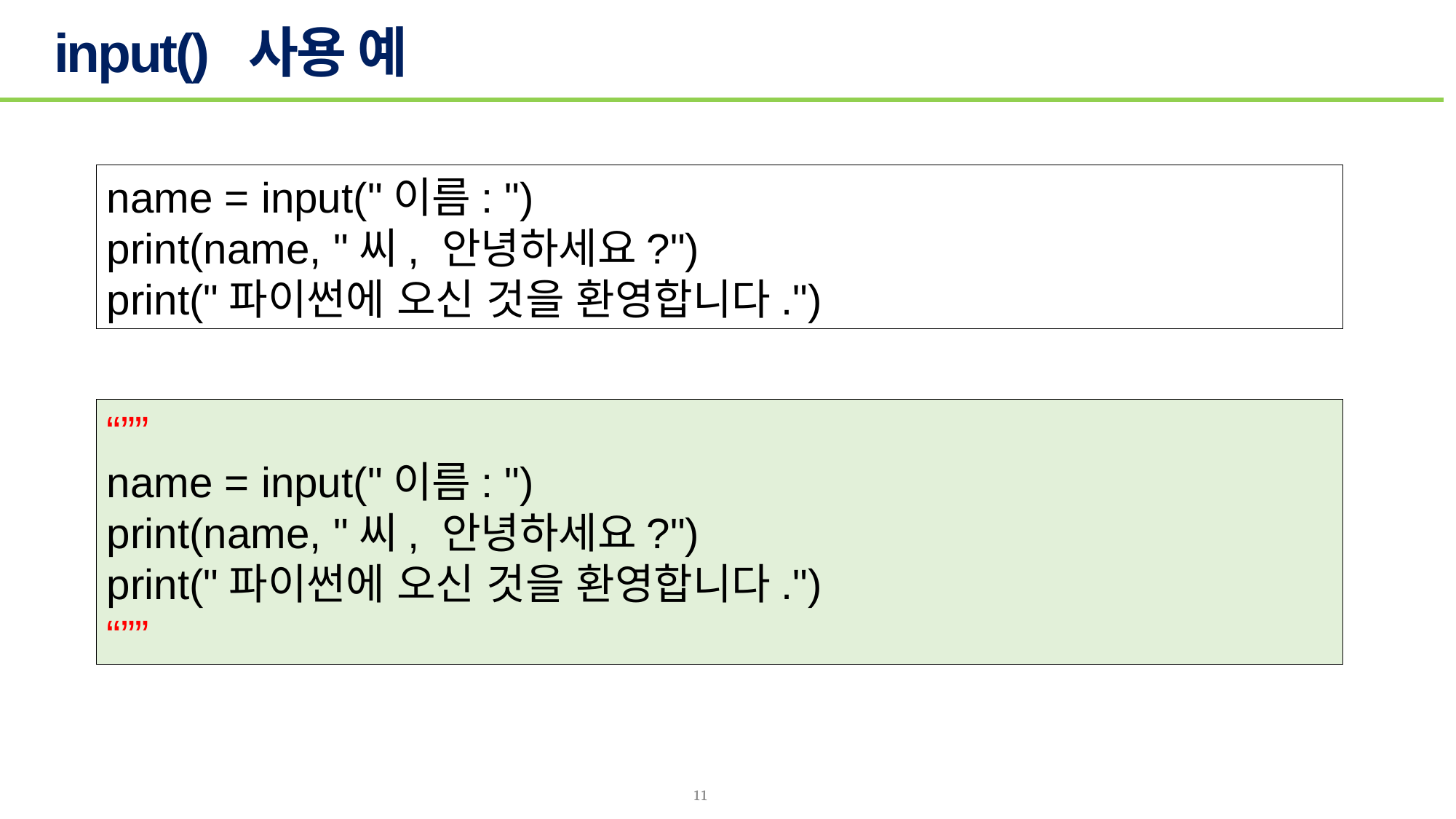

# input()  사용 예
name = input("이름: ")
print(name, "씨, 안녕하세요?")
print("파이썬에 오신 것을 환영합니다.")
“””
name = input("이름: ")
print(name, "씨, 안녕하세요?")
print("파이썬에 오신 것을 환영합니다.")
“””
11